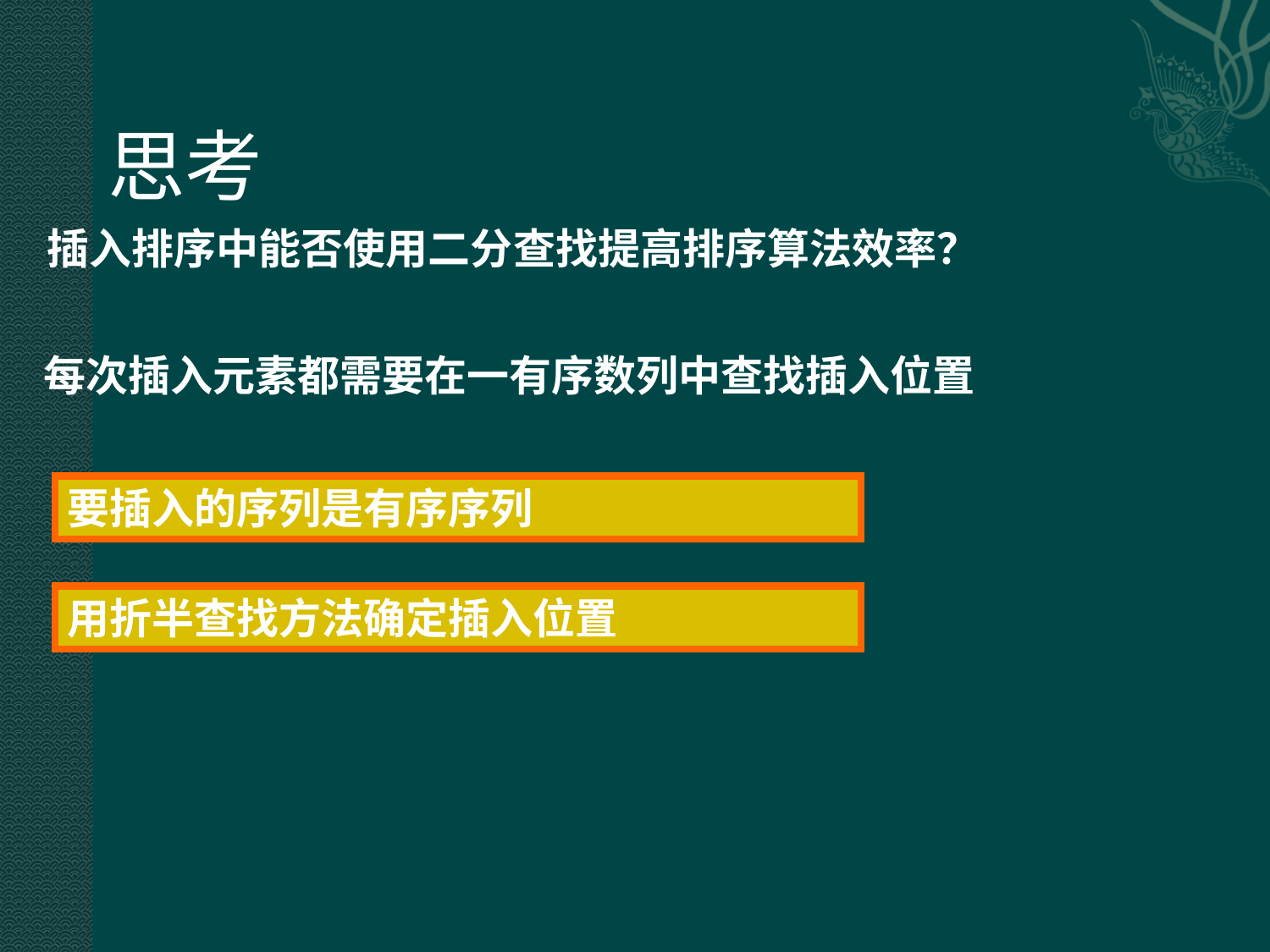

思考
插入排序中能否使用二分查找提高排序算法效率？
每次插入元素都需要在一有序数列中查找插入位置
要插入的序列是有序序列
用折半查找方法确定插入位置